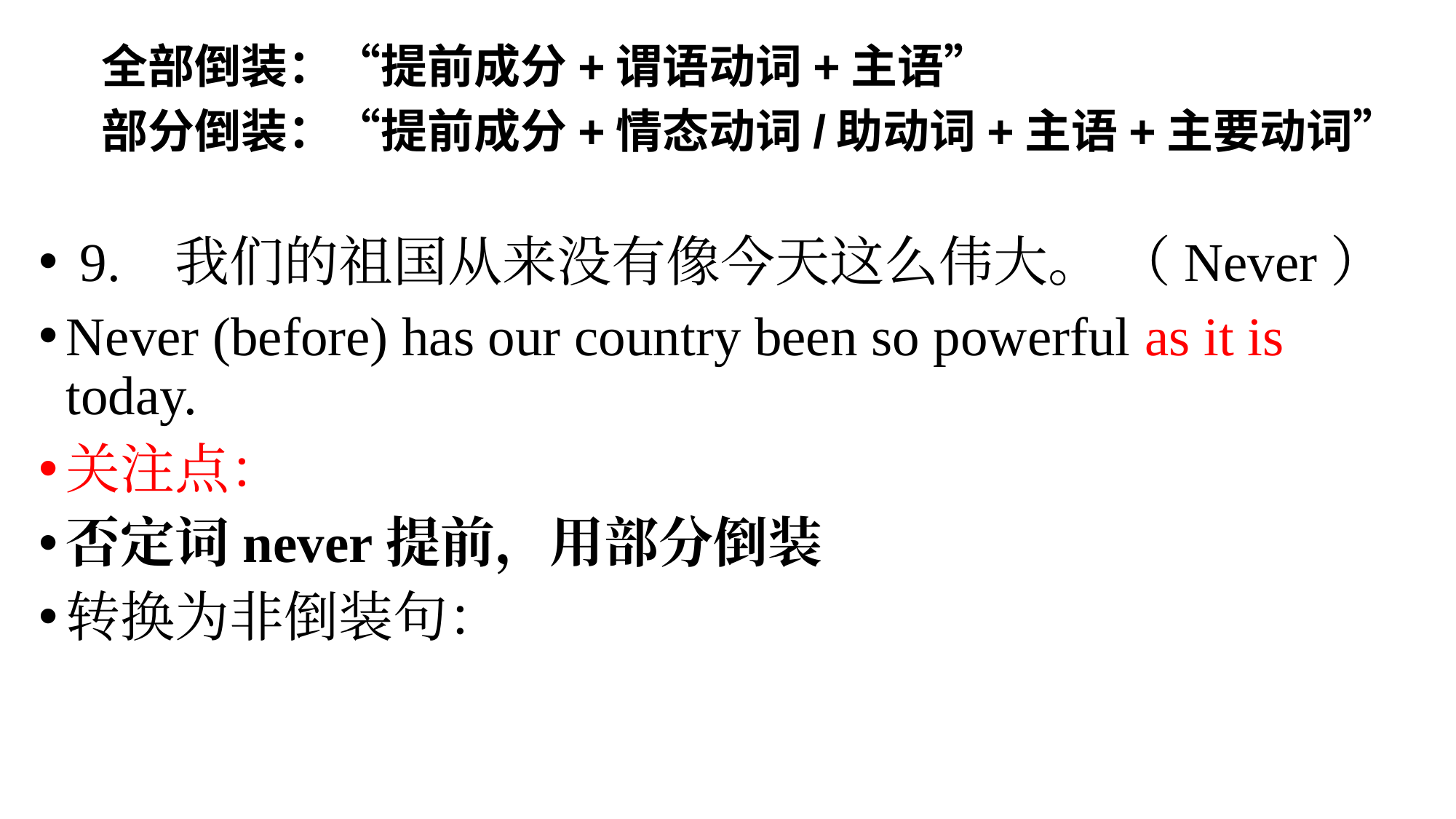

全部倒装：“提前成分+谓语动词+主语”
部分倒装：“提前成分+情态动词/助动词+主语+主要动词”

 9.	我们的祖国从来没有像今天这么伟大。 （Never）
Never (before) has our country been so powerful as it is today.
关注点：
否定词never提前，用部分倒装
转换为非倒装句：